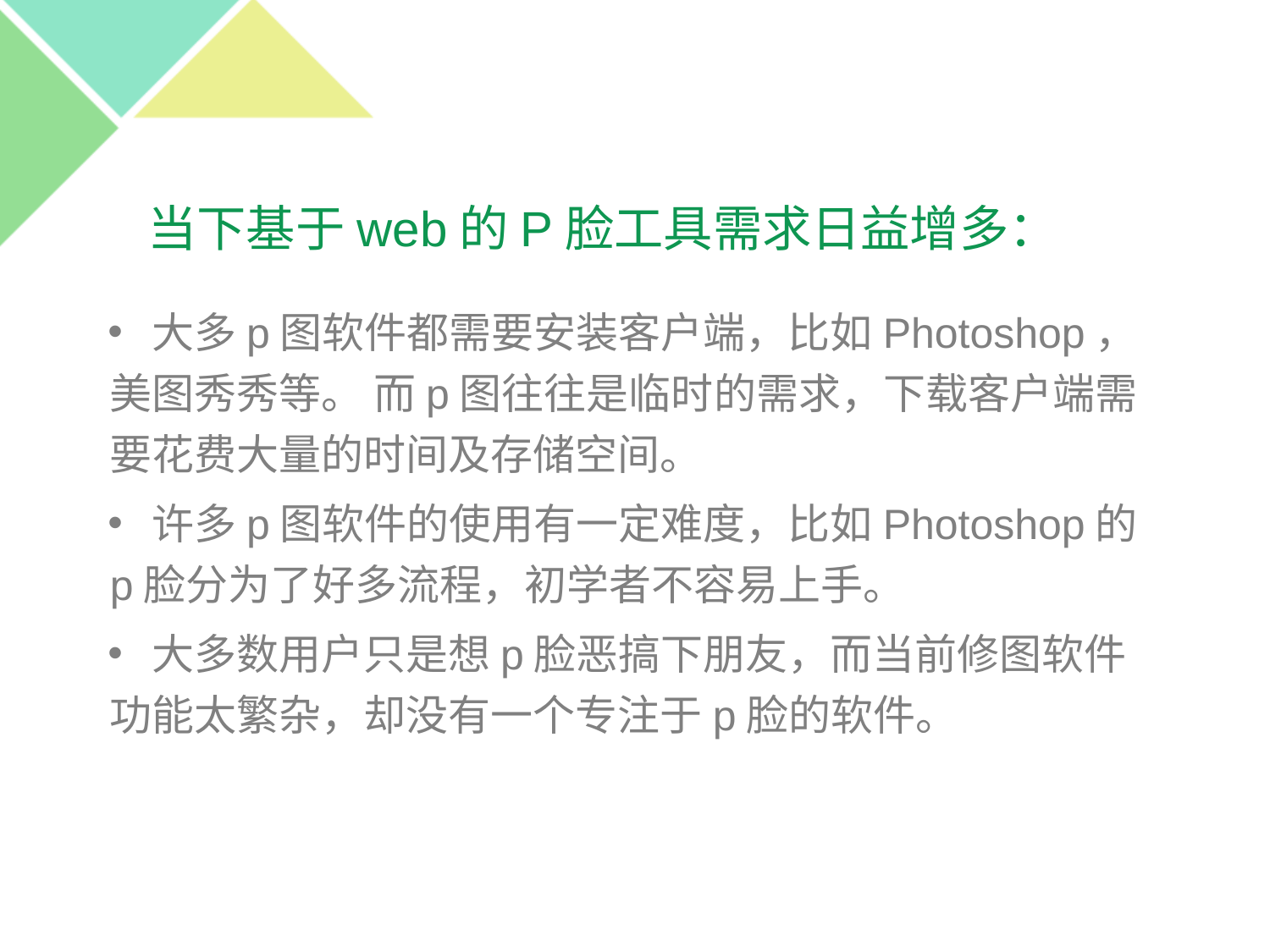

# 当下基于web的P脸工具需求日益增多：
  大多p图软件都需要安装客户端，比如Photoshop，美图秀秀等。 而p图往往是临时的需求，下载客户端需要花费大量的时间及存储空间。
  许多p图软件的使用有一定难度，比如Photoshop的p脸分为了好多流程，初学者不容易上手。
  大多数用户只是想p脸恶搞下朋友，而当前修图软件功能太繁杂，却没有一个专注于p脸的软件。